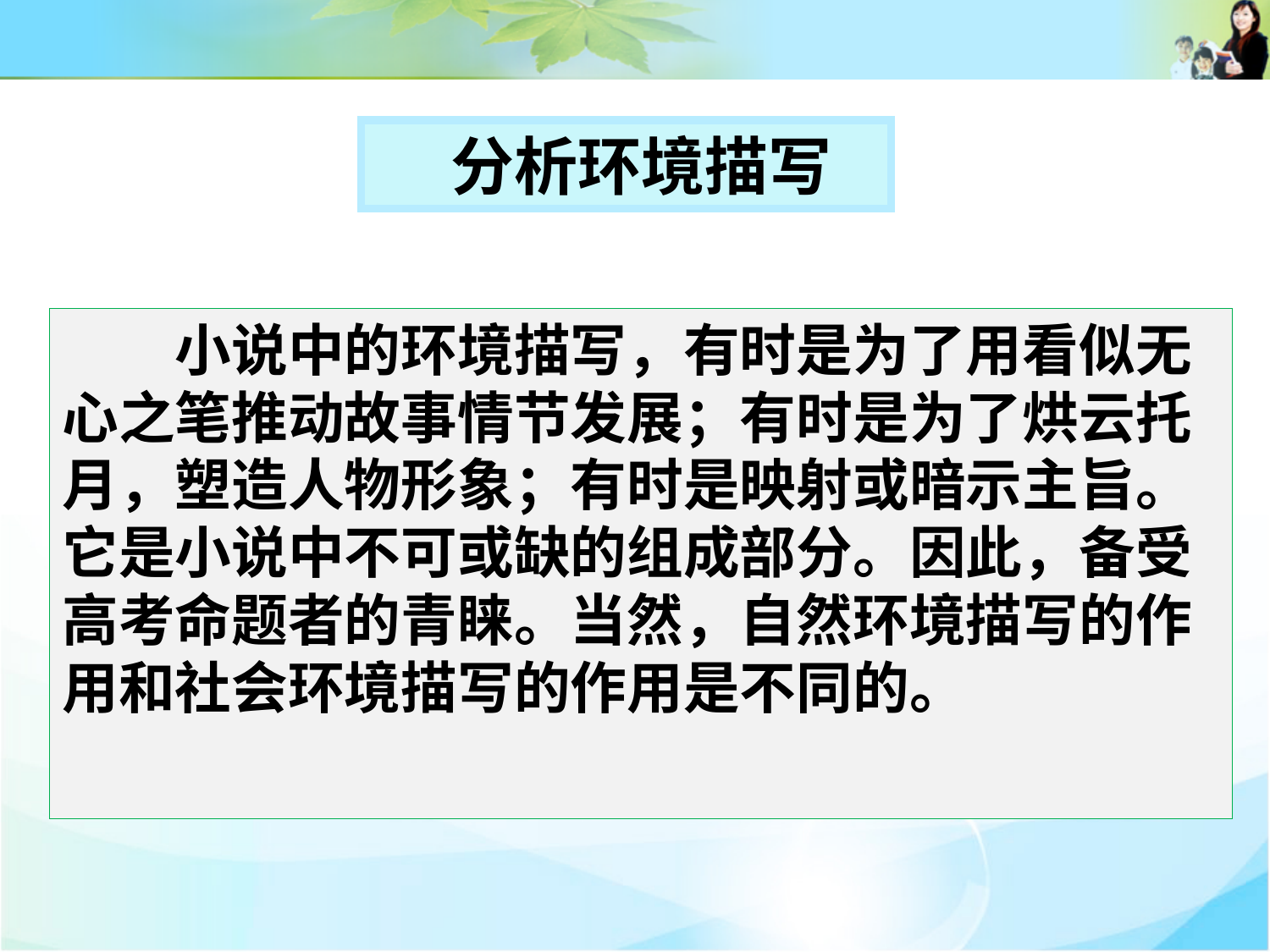

分析环境描写
　　小说中的环境描写，有时是为了用看似无心之笔推动故事情节发展；有时是为了烘云托月，塑造人物形象；有时是映射或暗示主旨。它是小说中不可或缺的组成部分。因此，备受高考命题者的青睐。当然，自然环境描写的作用和社会环境描写的作用是不同的。